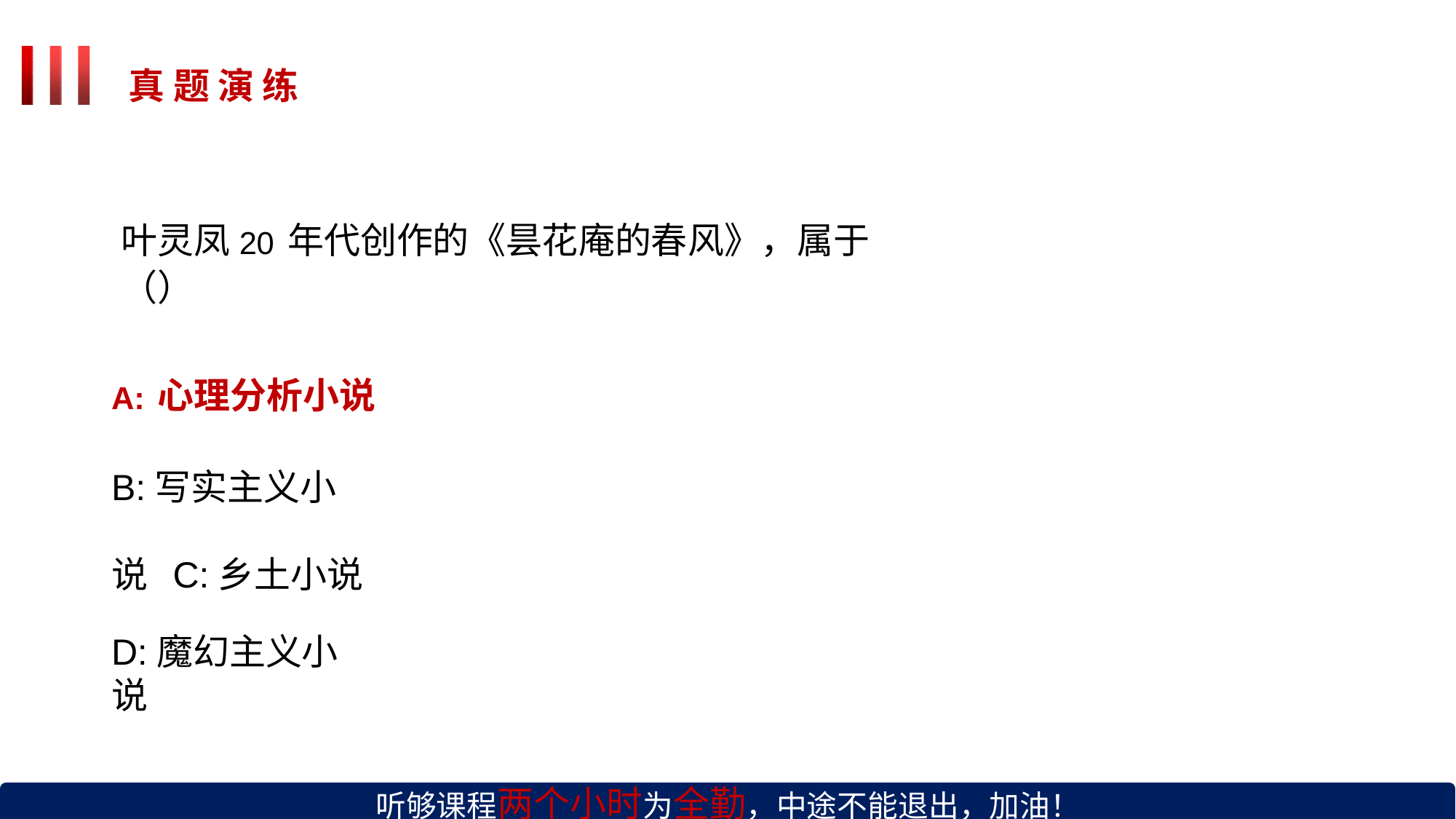

# 真 题 演 练
叶灵凤20年代创作的《昙花庵的春风》，属于（）

A:心理分析小说
B:写实主义小说  C:乡土小说
D:魔幻主义小说

听够课程两个小时为全勤，中途不能退出，加油！